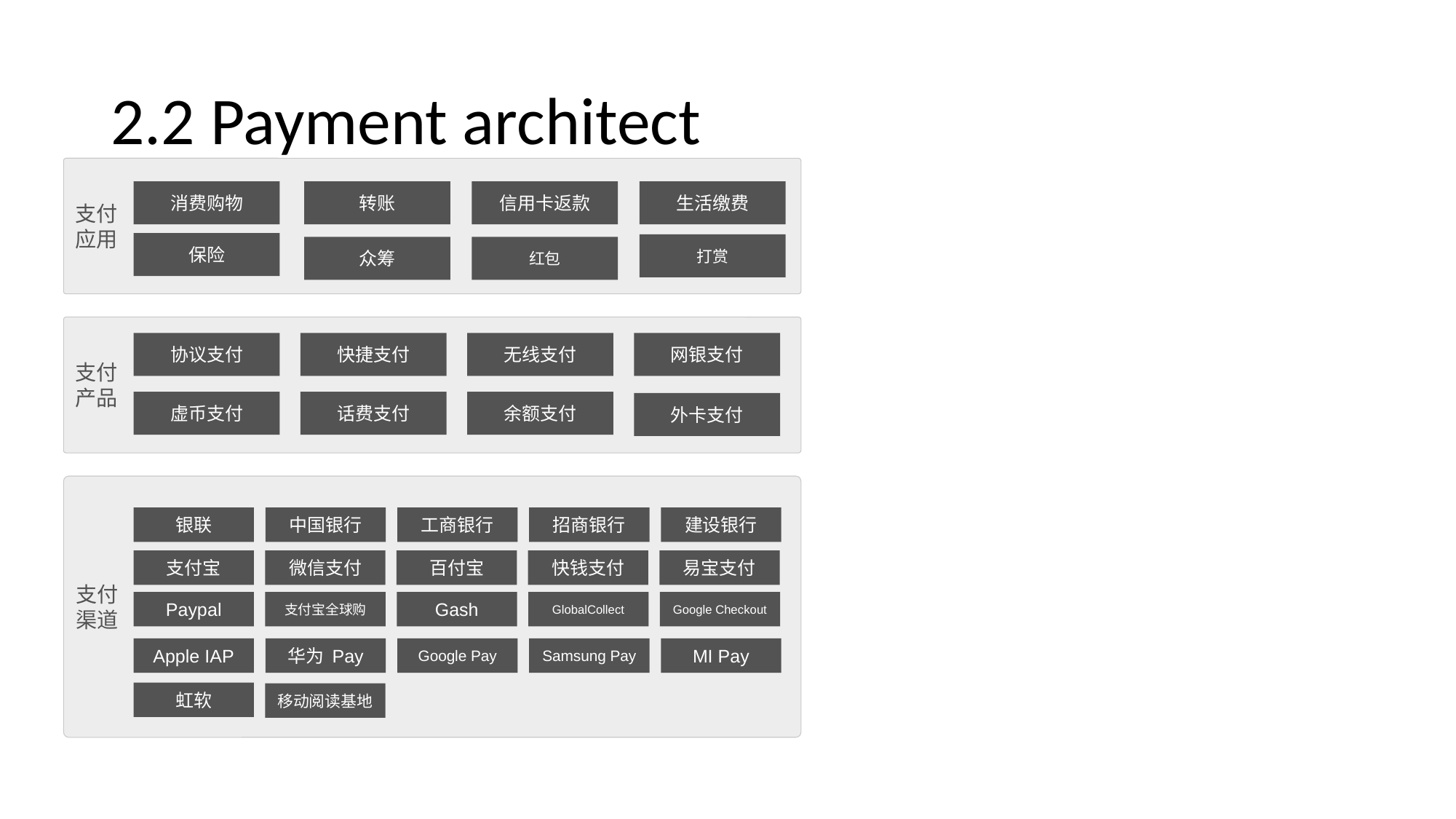

# 2.2 Payment architect
支付
应用
消费购物
转账
信用卡返款
生活缴费
保险
打赏
众筹
红包
支付
产品
协议支付
快捷支付
无线支付
网银支付
虚币支付
话费支付
余额支付
外卡支付
支付
渠道
银联
中国银行
工商银行
招商银行
建设银行
支付宝
微信支付
百付宝
快钱支付
易宝支付
Paypal
支付宝全球购
Gash
GlobalCollect
Google Checkout
Apple IAP
华为 Pay
Google Pay
Samsung Pay
MI Pay
虹软
移动阅读基地